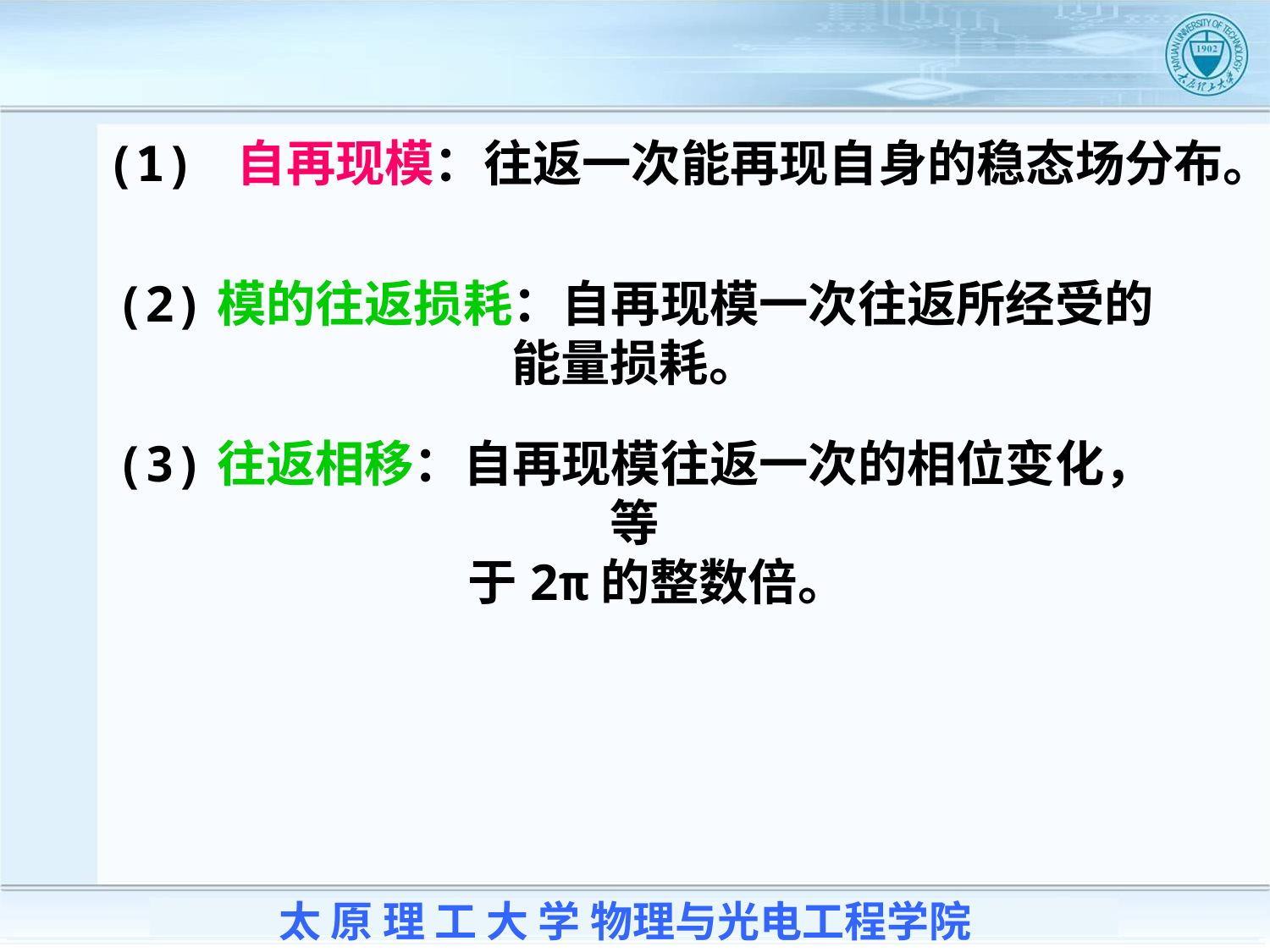

(1) 自再现模：往返一次能再现自身的稳态场分布。
(2)模的往返损耗：自再现模一次往返所经受的能量损耗。
(3)往返相移：自再现模往返一次的相位变化，等
   于2π的整数倍。